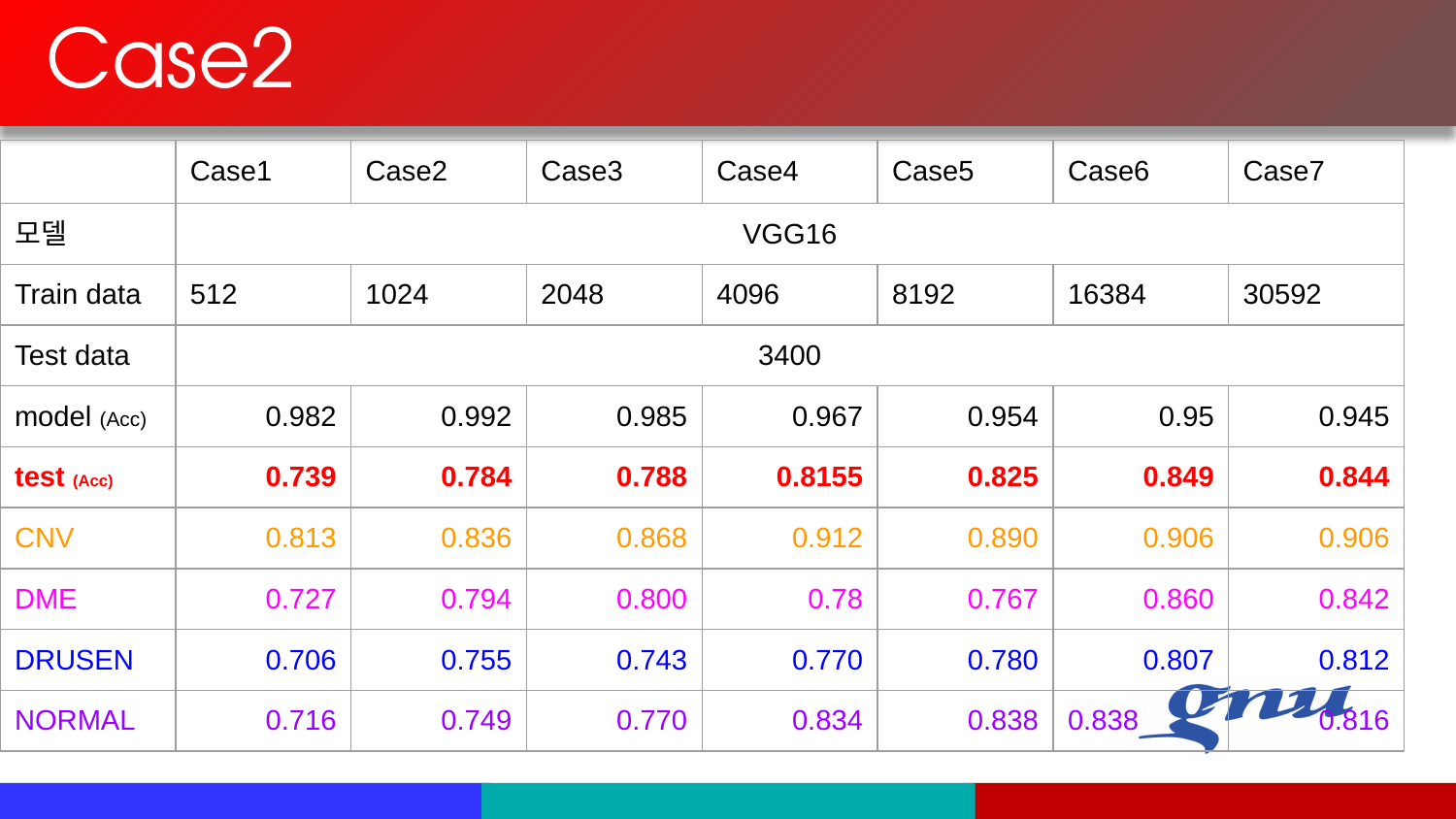

# Case2
|  | Case1 | Case2 | Case3 | Case4 | Case5 | Case6 | Case7 |
| --- | --- | --- | --- | --- | --- | --- | --- |
| 모델 | VGG16 |  |  |  |  |  |  |
| Train data | 512 | 1024 | 2048 | 4096 | 8192 | 16384 | 30592 |
| Test data | 3400 |  |  |  |  |  |  |
| model (Acc) | 0.982 | 0.992 | 0.985 | 0.967 | 0.954 | 0.95 | 0.945 |
| test (Acc) | 0.739 | 0.784 | 0.788 | 0.8155 | 0.825 | 0.849 | 0.844 |
| CNV | 0.813 | 0.836 | 0.868 | 0.912 | 0.890 | 0.906 | 0.906 |
| DME | 0.727 | 0.794 | 0.800 | 0.78 | 0.767 | 0.860 | 0.842 |
| DRUSEN | 0.706 | 0.755 | 0.743 | 0.770 | 0.780 | 0.807 | 0.812 |
| NORMAL | 0.716 | 0.749 | 0.770 | 0.834 | 0.838 | 0.838 | 0.816 |